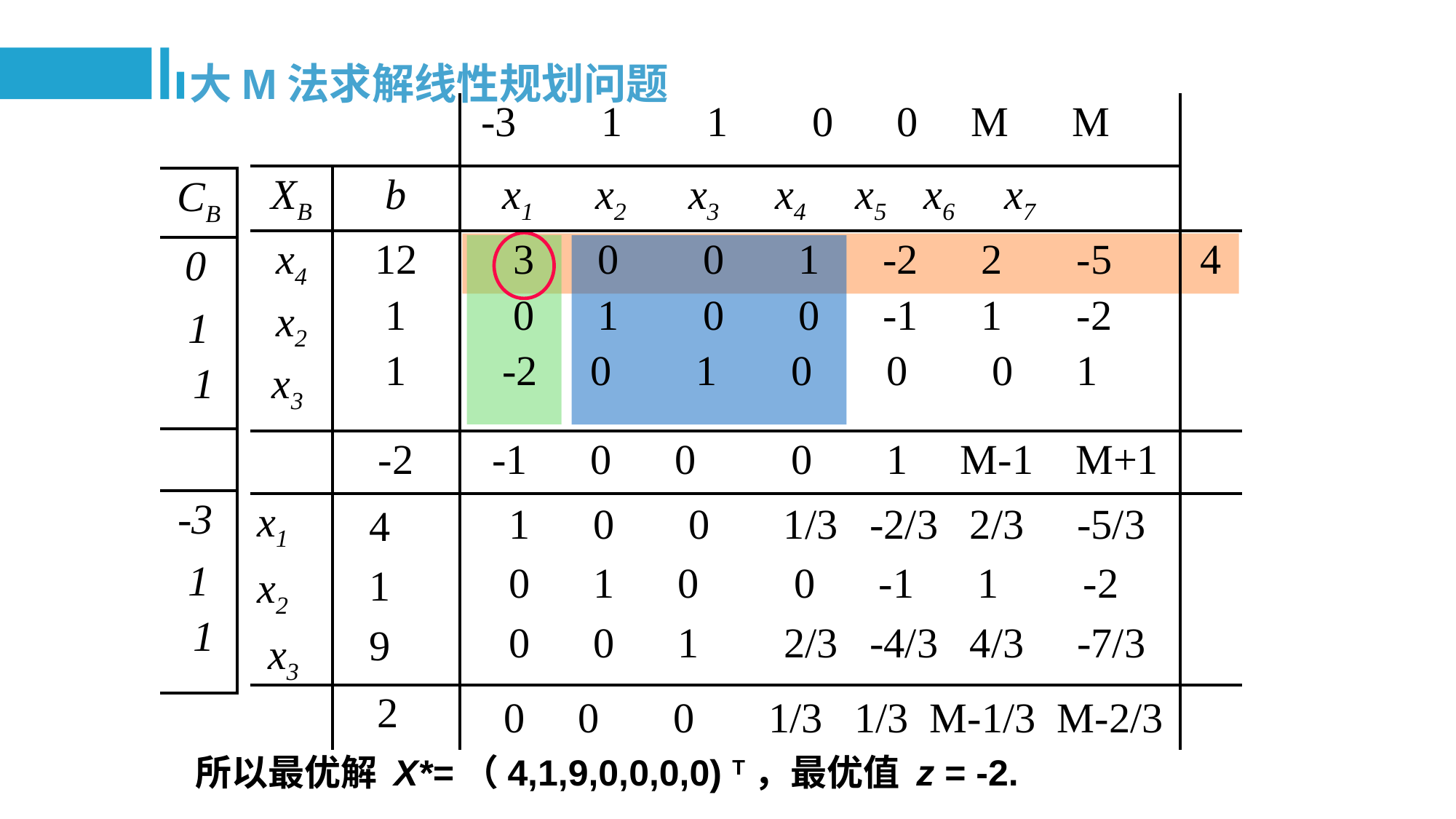

大M法求解线性规划问题

|  |  | -3 1 1 0 0 M M |  |
| --- | --- | --- | --- |
| XB | b | x1 x2 x3 x4 x5 x6 x7 |  |
| x4 x2 x3 | 12 1 1 | 3 0 0 1 -2 2 -5 0 1 0 0 -1 1 -2 -2 0 1 0 0 0 1 | 4 |
|  | -2 | -1 0 0 0 1 M-1 M+1 |  |
|  |  |  |  |
|  |  |  |  |
| CB |
| --- |
| 0 1 1 |
|  |
| -3 1 1 |

x1
x2
 x3
1      0       0       1/3   -2/3   2/3     -5/3
0      1      0         0      -1      1        -2
0      0      1        2/3   -4/3   4/3     -7/3
4
1
9
2
0     0       0       1/3   1/3  M-1/3  M-2/3
所以最优解 X*=（4,1,9,0,0,0,0) T，最优值 z = -2.